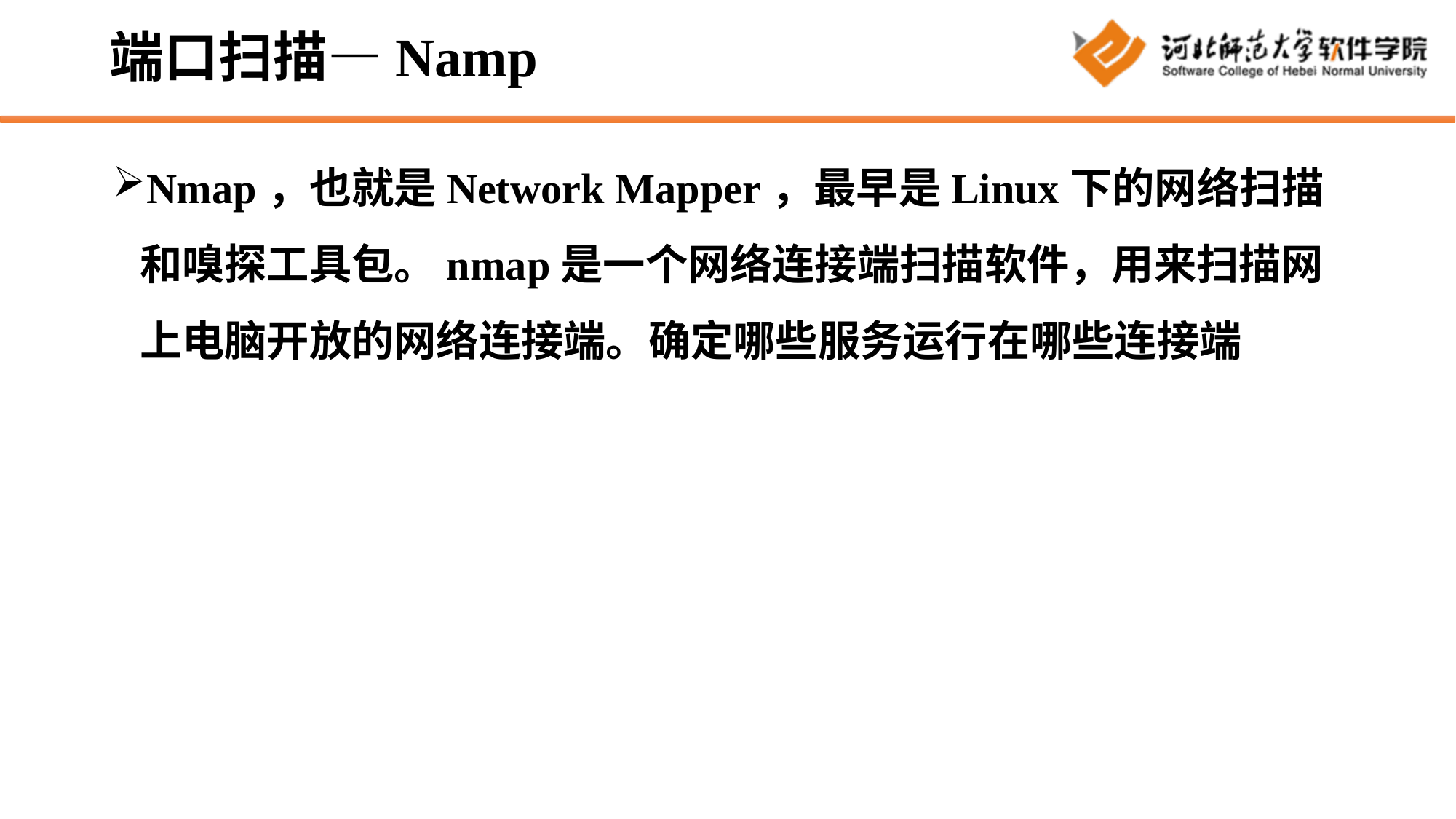

# 端口扫描—Namp
Nmap，也就是Network Mapper，最早是Linux下的网络扫描和嗅探工具包。nmap是一个网络连接端扫描软件，用来扫描网上电脑开放的网络连接端。确定哪些服务运行在哪些连接端